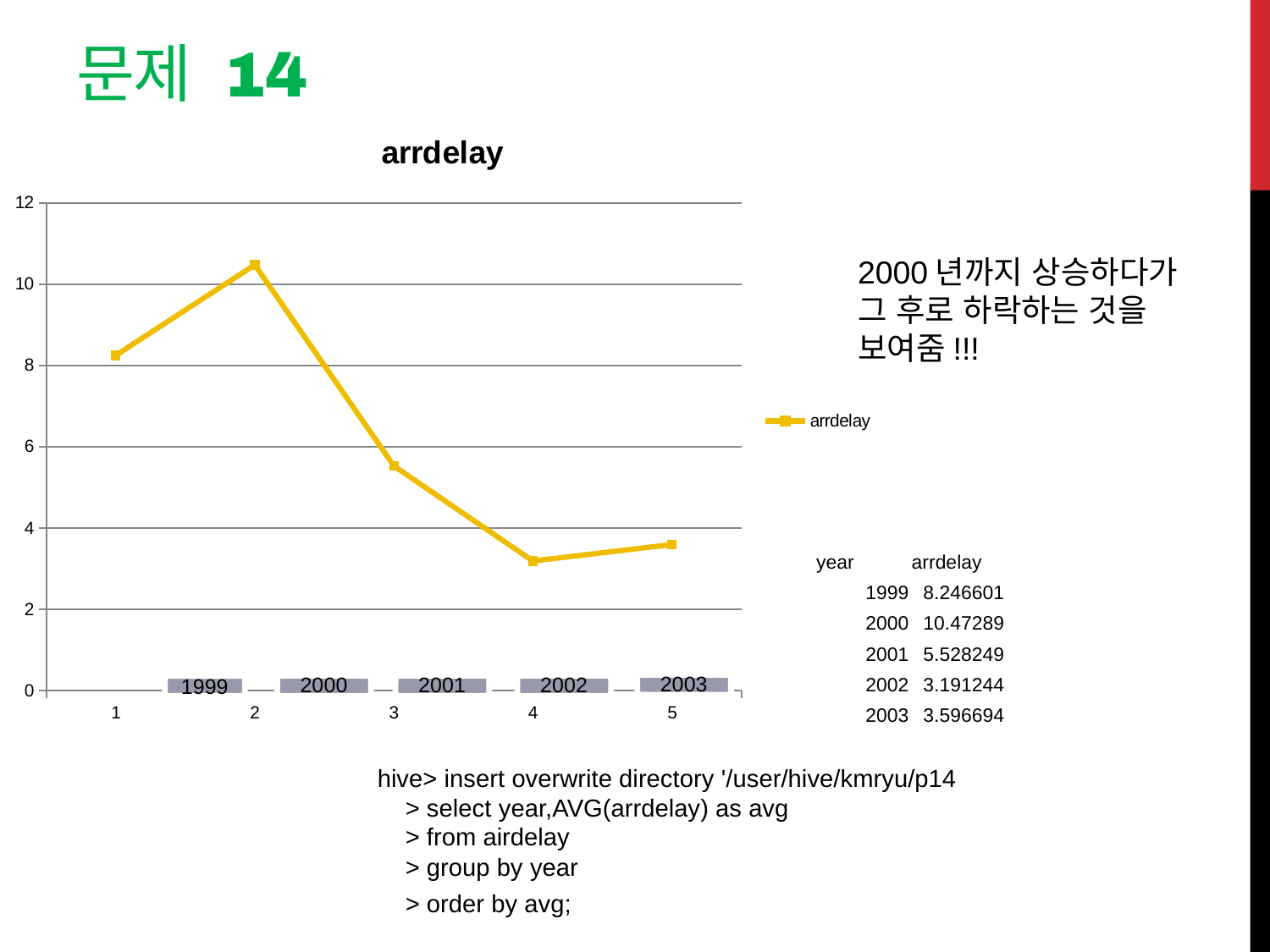

# 문제 14

### Chart:

| Category | arrdelay |
|---|---|
2000년까지 상승하다가
그 후로 하락하는 것을
보여줌!!!
| year | arrdelay |
| --- | --- |
| 1999 | 8.246601 |
| 2000 | 10.47289 |
| 2001 | 5.528249 |
| 2002 | 3.191244 |
| 2003 | 3.596694 |
1999
hive> insert overwrite directory '/user/hive/kmryu/p14
    > select year,AVG(arrdelay) as avg
    > from airdelay
    > group by year
    > order by avg;